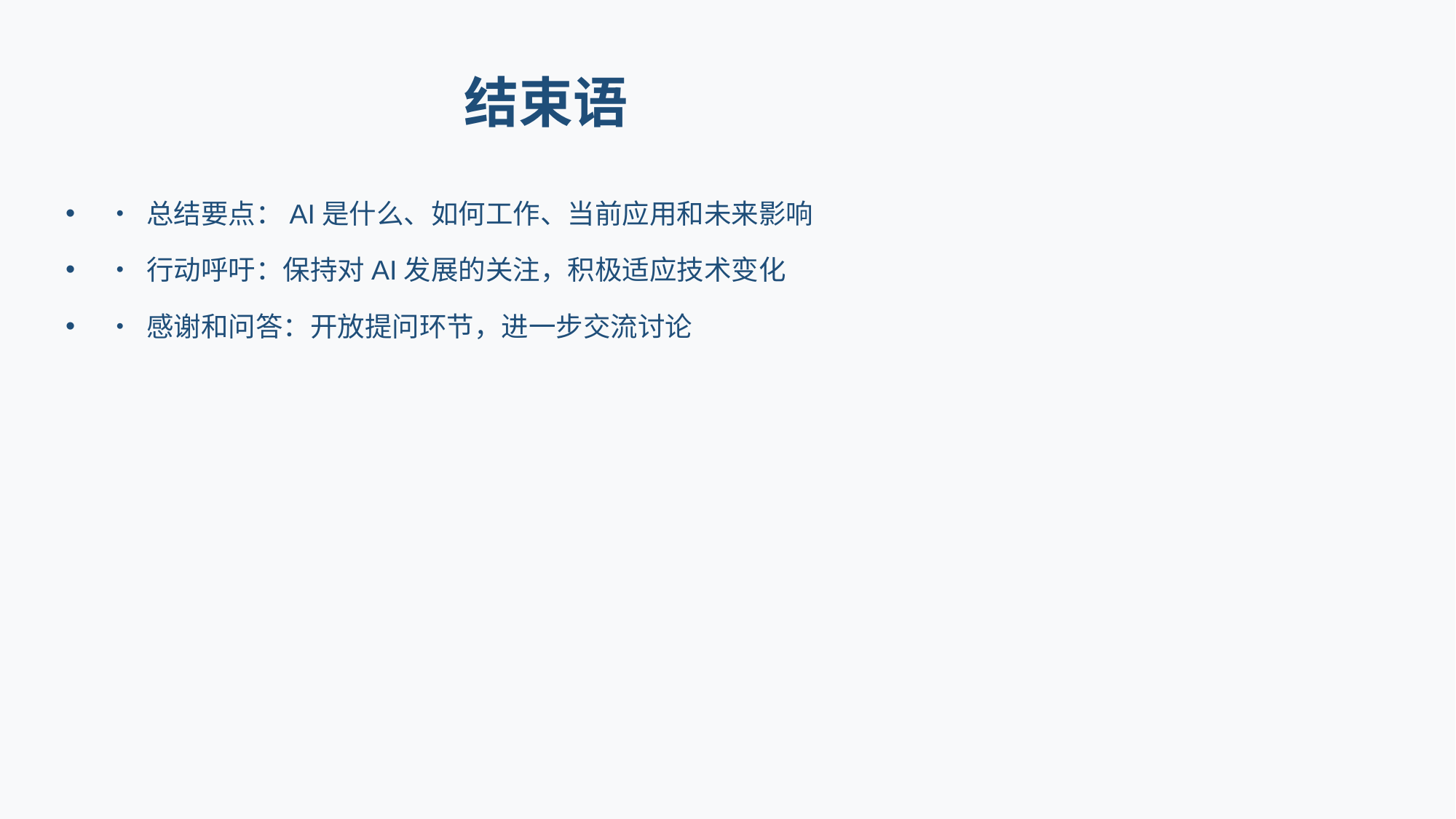

# 结束语
• 总结要点：AI是什么、如何工作、当前应用和未来影响
• 行动呼吁：保持对AI发展的关注，积极适应技术变化
• 感谢和问答：开放提问环节，进一步交流讨论